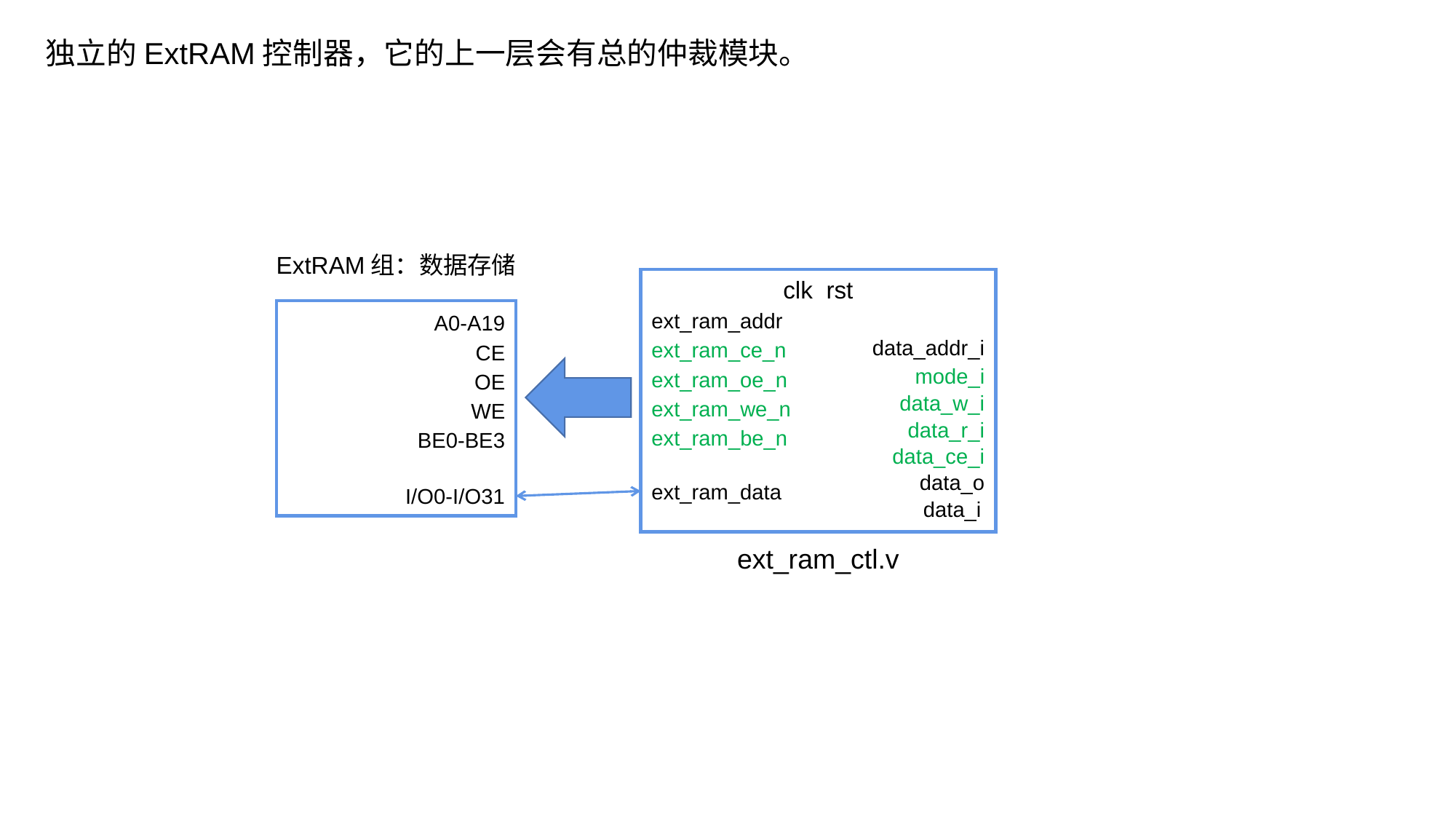

独立的ExtRAM控制器，它的上一层会有总的仲裁模块。
ExtRAM组：数据存储

clk  rst

ext_ram_addr
A0-A19
data_addr_i
ext_ram_ce_n
CE
mode_i

ext_ram_oe_n
OE
data_w_i
ext_ram_we_n
WE
data_r_i
ext_ram_be_n
BE0-BE3
data_ce_i
data_o
ext_ram_data
I/O0-I/O31
data_i
ext_ram_ctl.v